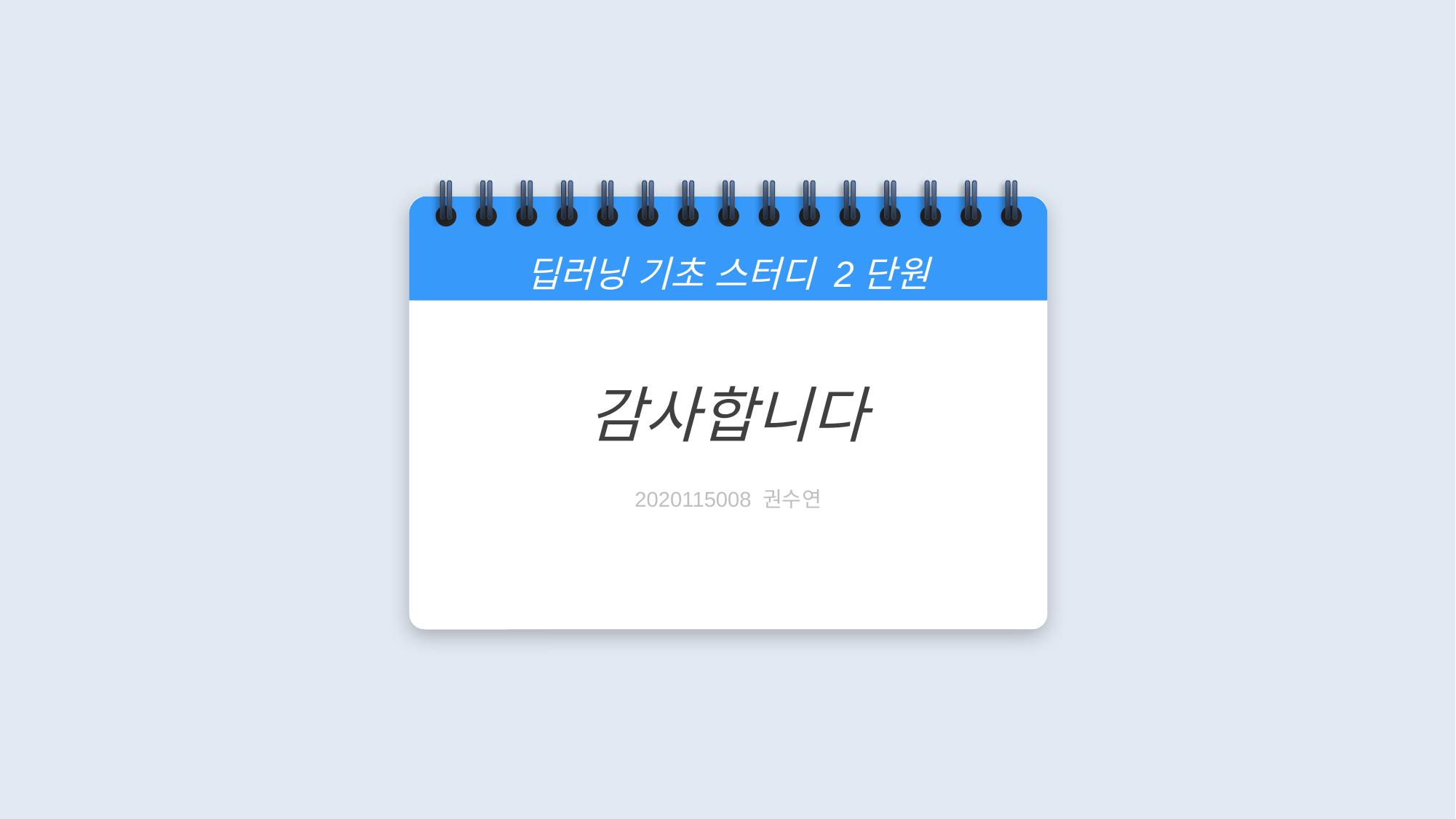

감사합니다

2020115008 권수연
딥러닝 기초 스터디 2단원